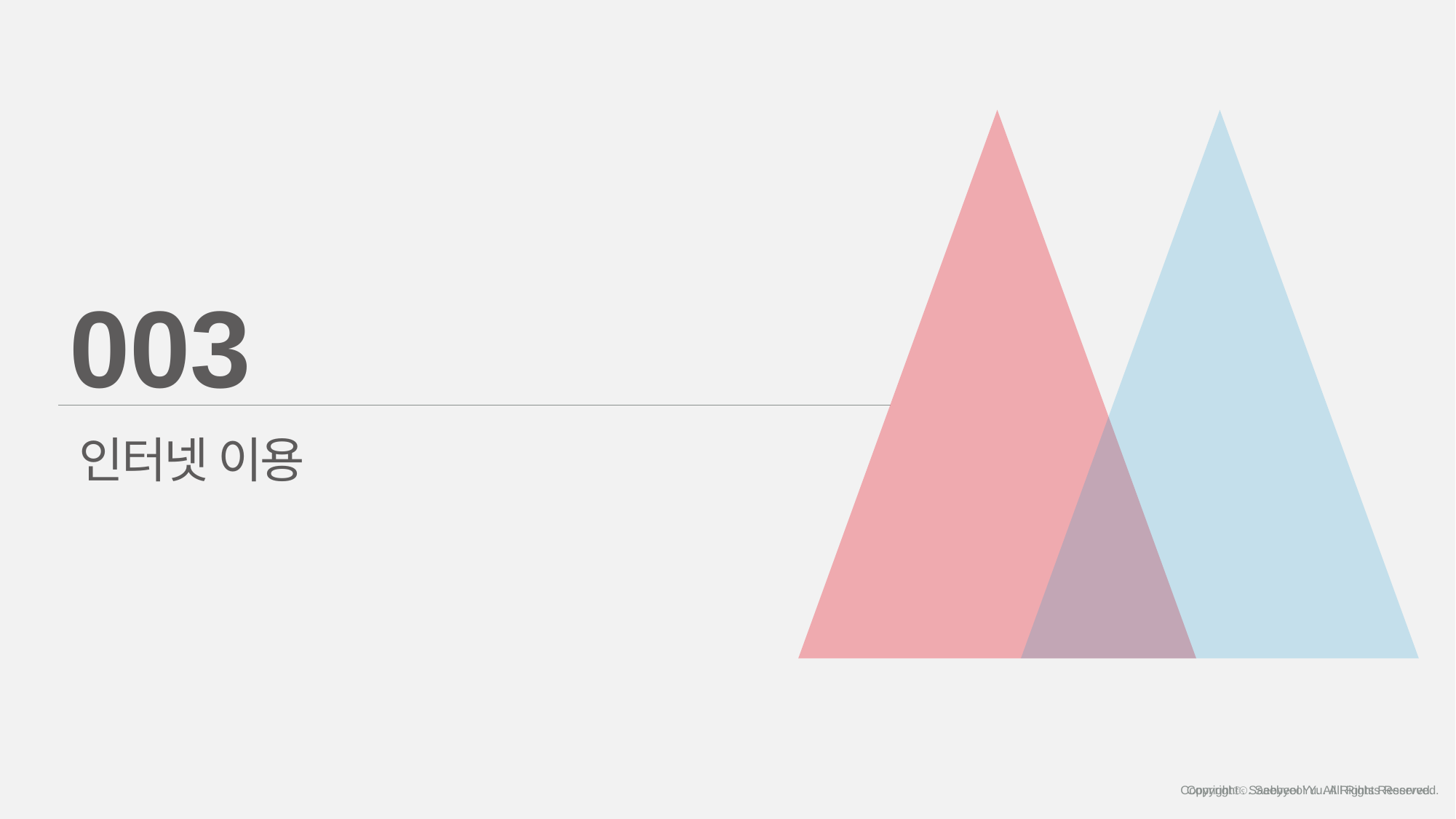

003
인터넷 이용
Copyrightⓒ. Saebyeol Yu. All Rights Reserved.